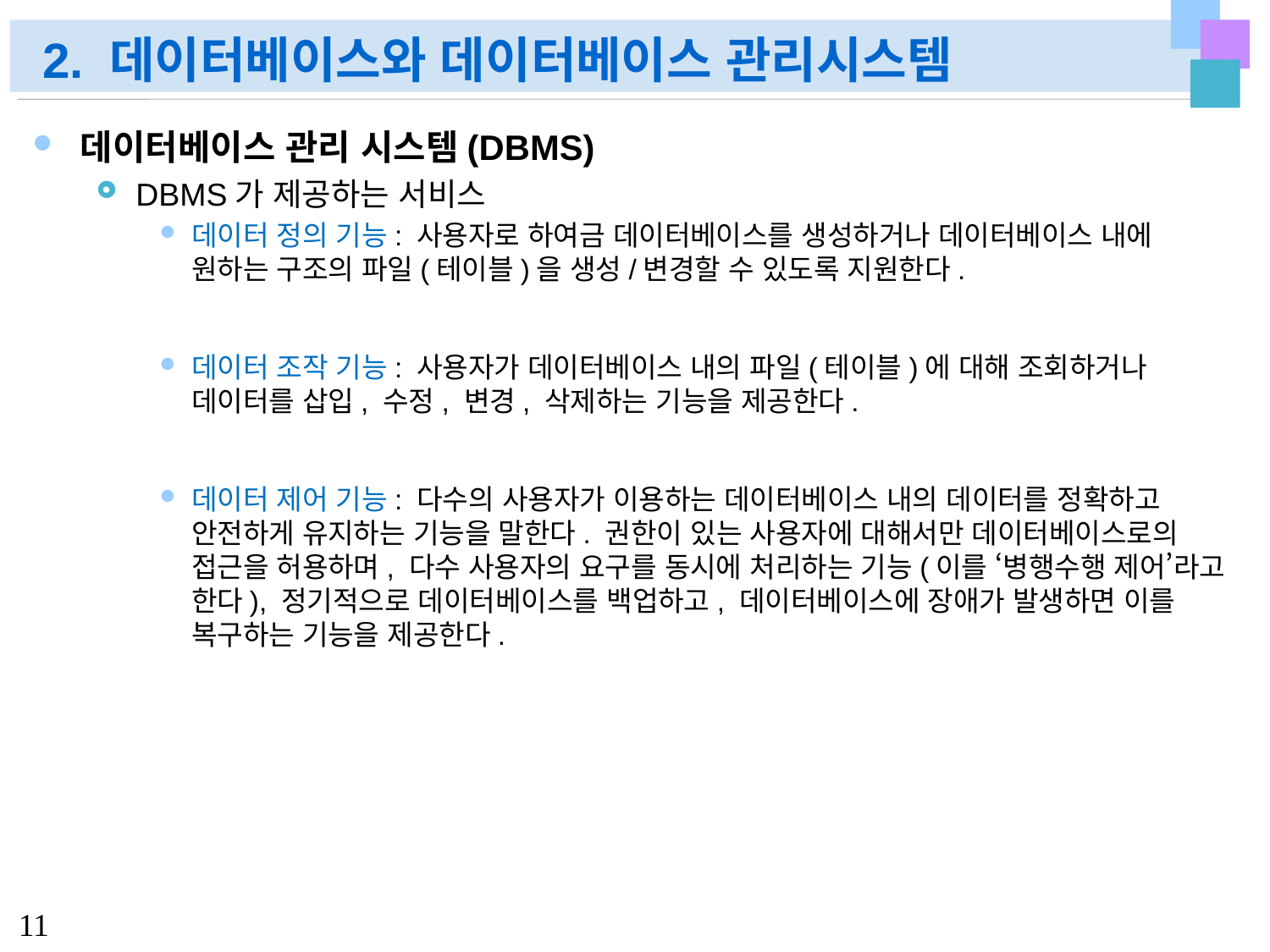

# 2. 데이터베이스와 데이터베이스 관리시스템
데이터베이스 관리 시스템(DBMS)
DBMS가 제공하는 서비스
데이터 정의 기능: 사용자로 하여금 데이터베이스를 생성하거나 데이터베이스 내에 원하는 구조의 파일(테이블)을 생성/변경할 수 있도록 지원한다.

데이터 조작 기능: 사용자가 데이터베이스 내의 파일(테이블)에 대해 조회하거나 데이터를 삽입, 수정, 변경, 삭제하는 기능을 제공한다.

데이터 제어 기능: 다수의 사용자가 이용하는 데이터베이스 내의 데이터를 정확하고 안전하게 유지하는 기능을 말한다. 권한이 있는 사용자에 대해서만 데이터베이스로의 접근을 허용하며, 다수 사용자의 요구를 동시에 처리하는 기능(이를 ‘병행수행 제어’라고 한다), 정기적으로 데이터베이스를 백업하고, 데이터베이스에 장애가 발생하면 이를 복구하는 기능을 제공한다.